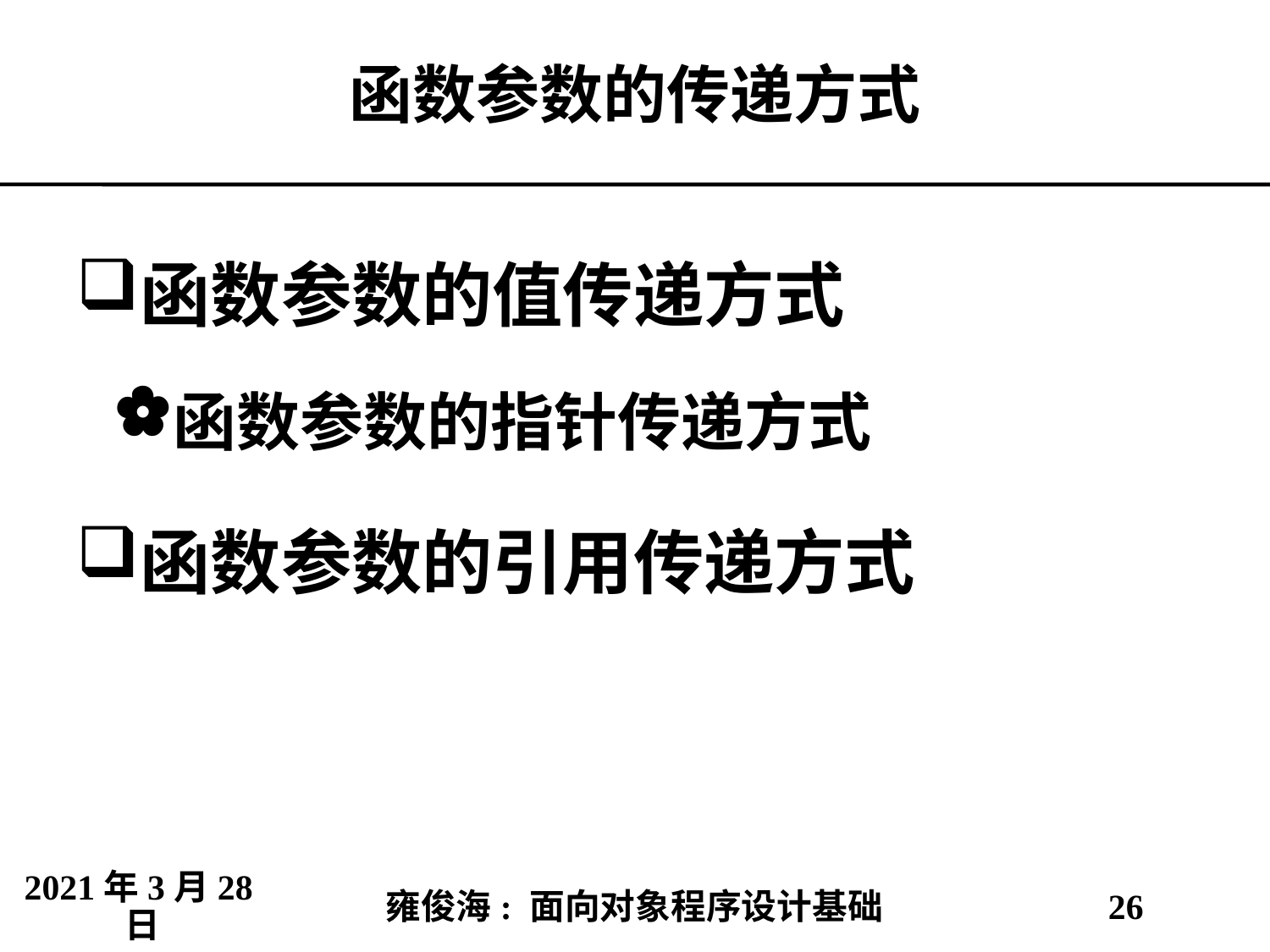

# 函数参数的传递方式

函数参数的值传递方式
函数参数的指针传递方式
函数参数的引用传递方式
2021年3月28日
雍俊海: 面向对象程序设计基础
26